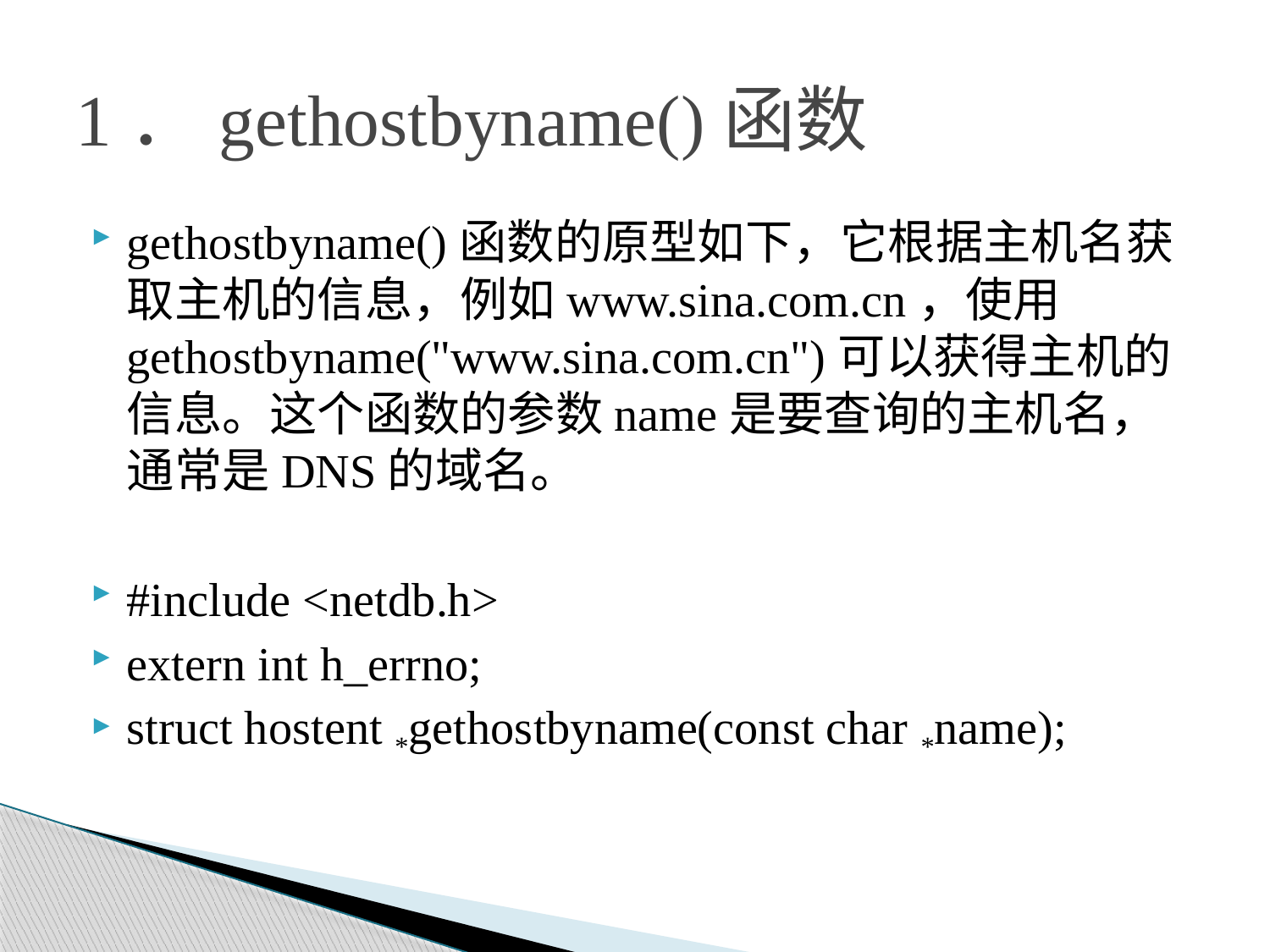

# 1．gethostbyname()函数
gethostbyname()函数的原型如下，它根据主机名获取主机的信息，例如www.sina.com.cn，使用gethostbyname("www.sina.com.cn")可以获得主机的信息。这个函数的参数name是要查询的主机名，通常是DNS的域名。

#include <netdb.h>
extern int h_errno;
struct hostent *gethostbyname(const char *name);